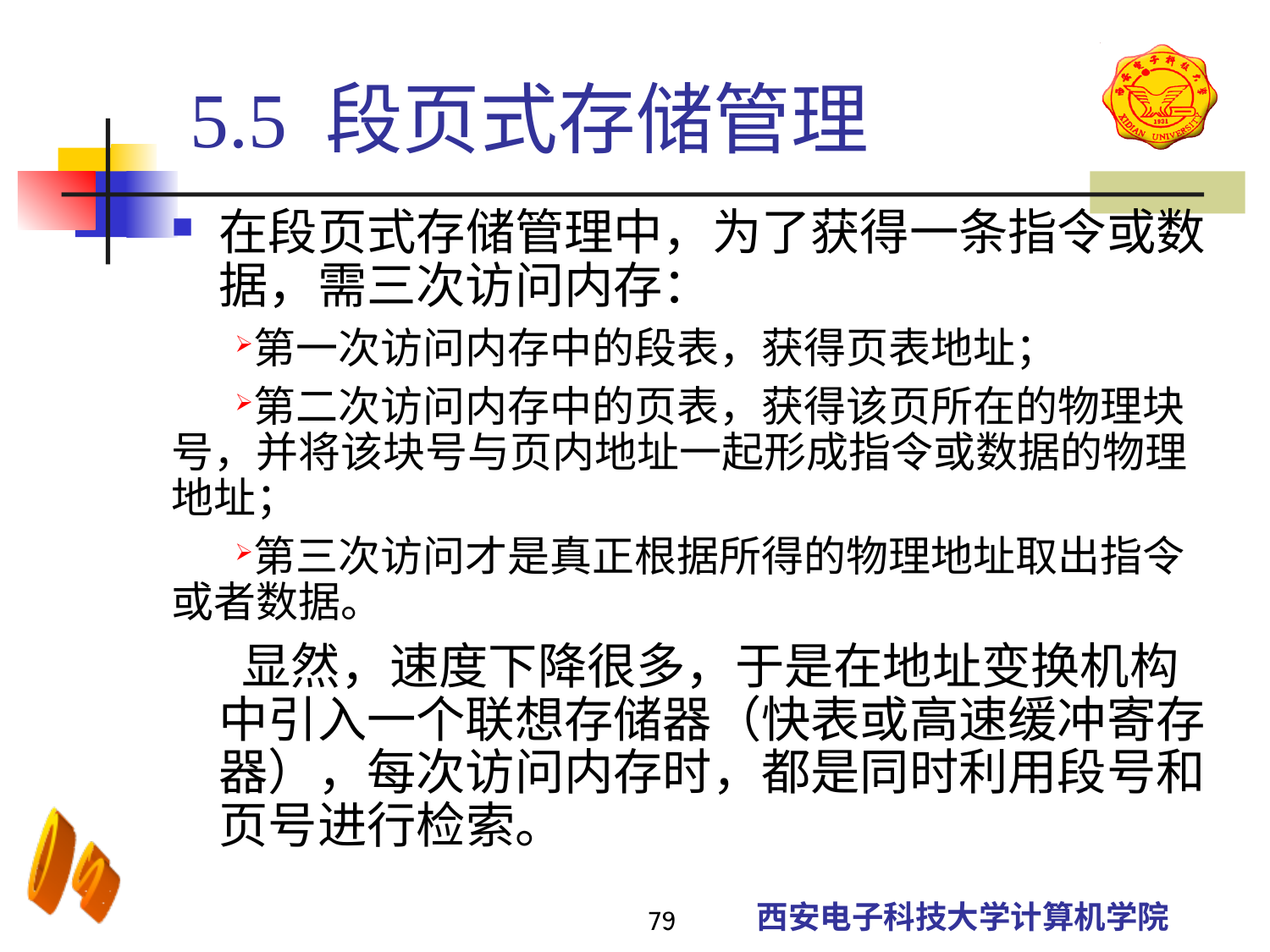

5.5 段页式存储管理
在段页式存储管理中，为了获得一条指令或数据，需三次访问内存：
第一次访问内存中的段表，获得页表地址；
第二次访问内存中的页表，获得该页所在的物理块号，并将该块号与页内地址一起形成指令或数据的物理地址；
第三次访问才是真正根据所得的物理地址取出指令或者数据。
	 显然，速度下降很多，于是在地址变换机构中引入一个联想存储器（快表或高速缓冲寄存器），每次访问内存时，都是同时利用段号和页号进行检索。
79